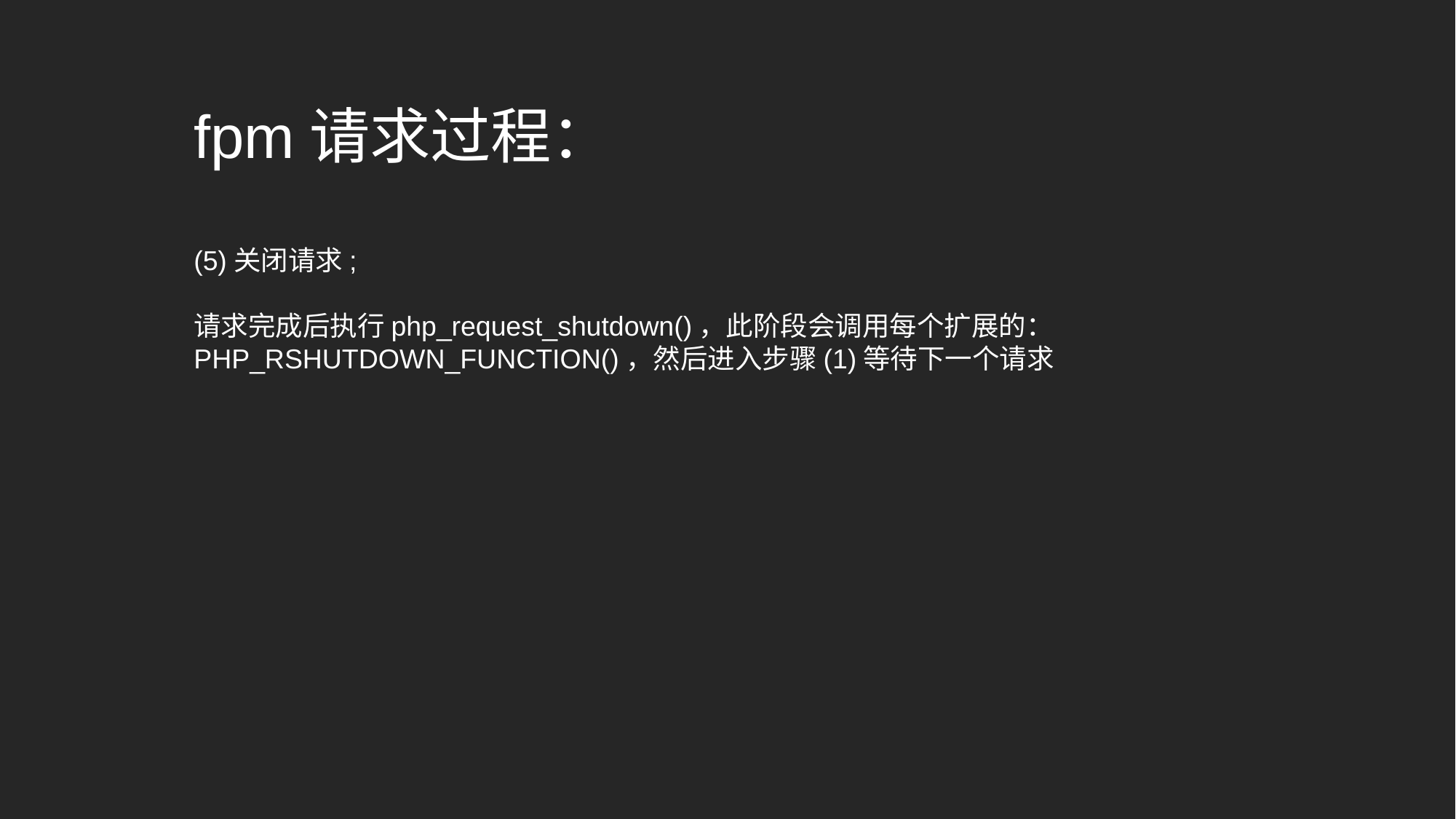

fpm请求过程：

(5)关闭请求;

请求完成后执行php_request_shutdown()，此阶段会调用每个扩展的：PHP_RSHUTDOWN_FUNCTION()，然后进入步骤(1)等待下一个请求